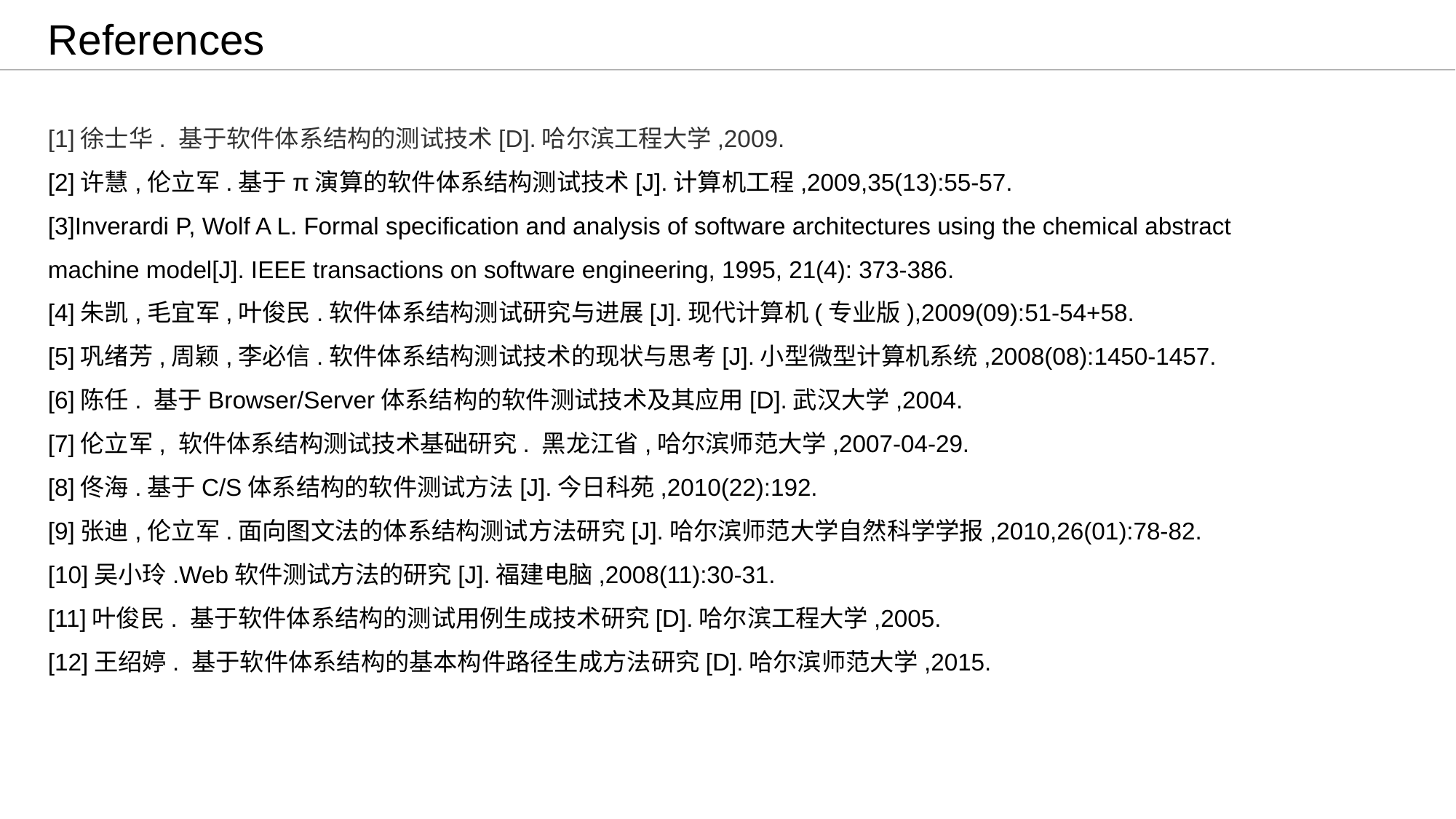

References

[1]徐士华. 基于软件体系结构的测试技术[D].哈尔滨工程大学,2009.
[2]许慧,伦立军.基于π演算的软件体系结构测试技术[J].计算机工程,2009,35(13):55-57.
[3]Inverardi P, Wolf A L. Formal specification and analysis of software architectures using the chemical abstract machine model[J]. IEEE transactions on software engineering, 1995, 21(4): 373-386.
[4]朱凯,毛宜军,叶俊民.软件体系结构测试研究与进展[J].现代计算机(专业版),2009(09):51-54+58.
[5]巩绪芳,周颖,李必信.软件体系结构测试技术的现状与思考[J].小型微型计算机系统,2008(08):1450-1457.
[6]陈任. 基于Browser/Server体系结构的软件测试技术及其应用[D].武汉大学,2004.
[7]伦立军, 软件体系结构测试技术基础研究. 黑龙江省,哈尔滨师范大学,2007-04-29.
[8]佟海.基于C/S体系结构的软件测试方法[J].今日科苑,2010(22):192.
[9]张迪,伦立军.面向图文法的体系结构测试方法研究[J].哈尔滨师范大学自然科学学报,2010,26(01):78-82.
[10]吴小玲.Web软件测试方法的研究[J].福建电脑,2008(11):30-31.
[11]叶俊民. 基于软件体系结构的测试用例生成技术研究[D].哈尔滨工程大学,2005.
[12]王绍婷. 基于软件体系结构的基本构件路径生成方法研究[D].哈尔滨师范大学,2015.